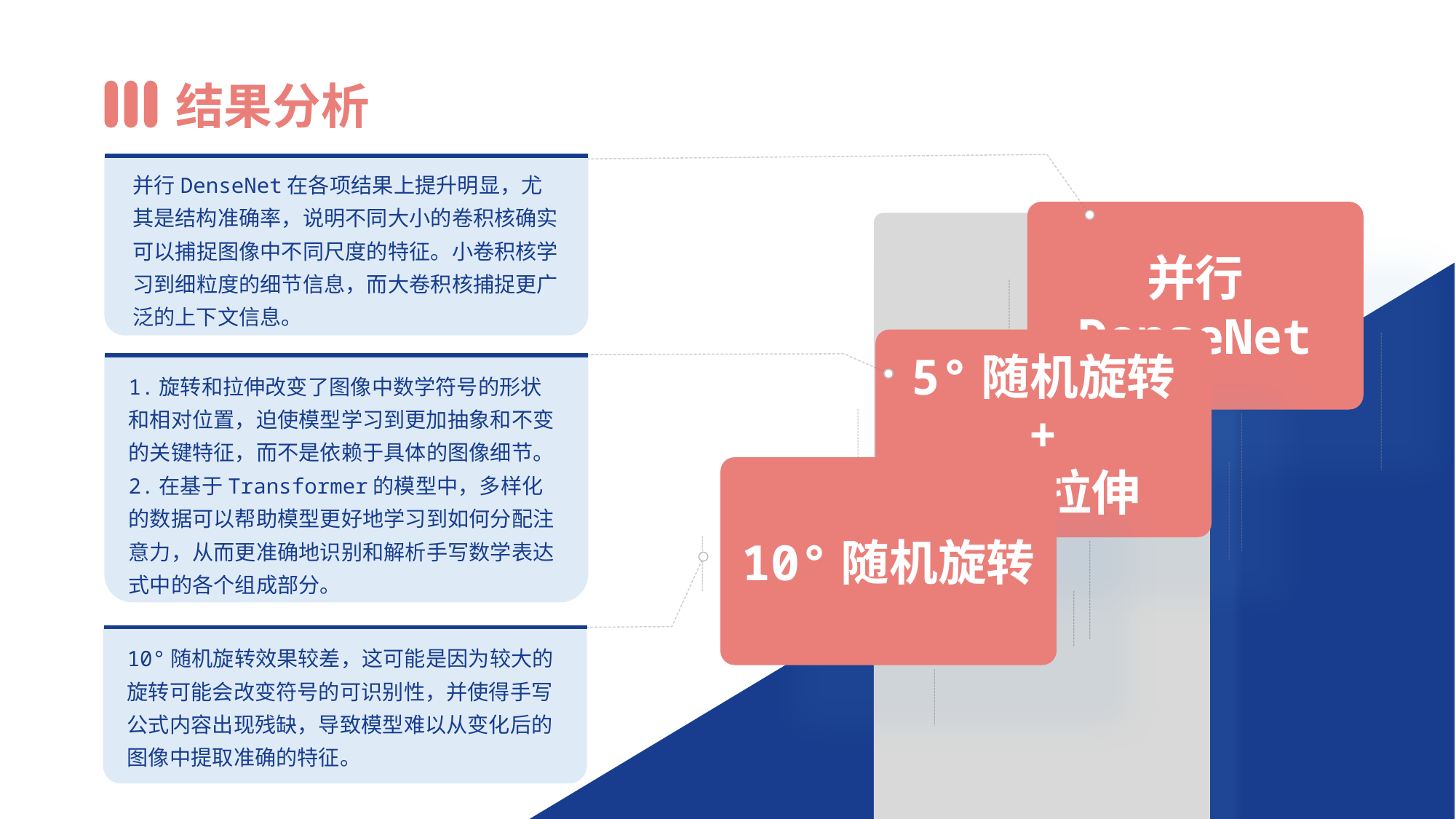

结果分析

并行DenseNet在各项结果上提升明显，尤其是结构准确率，说明不同大小的卷积核确实可以捕捉图像中不同尺度的特征。小卷积核学习到细粒度的细节信息，而大卷积核捕捉更广泛的上下文信息。
并行
DenseNet

5°随机旋转
+
水平拉伸

1.旋转和拉伸改变了图像中数学符号的形状和相对位置，迫使模型学习到更加抽象和不变的关键特征，而不是依赖于具体的图像细节。
2.在基于Transformer的模型中，多样化的数据可以帮助模型更好地学习到如何分配注意力，从而更准确地识别和解析手写数学表达式中的各个组成部分。

10°随机旋转

10°随机旋转效果较差，这可能是因为较大的旋转可能会改变符号的可识别性，并使得手写公式内容出现残缺，导致模型难以从变化后的图像中提取准确的特征。